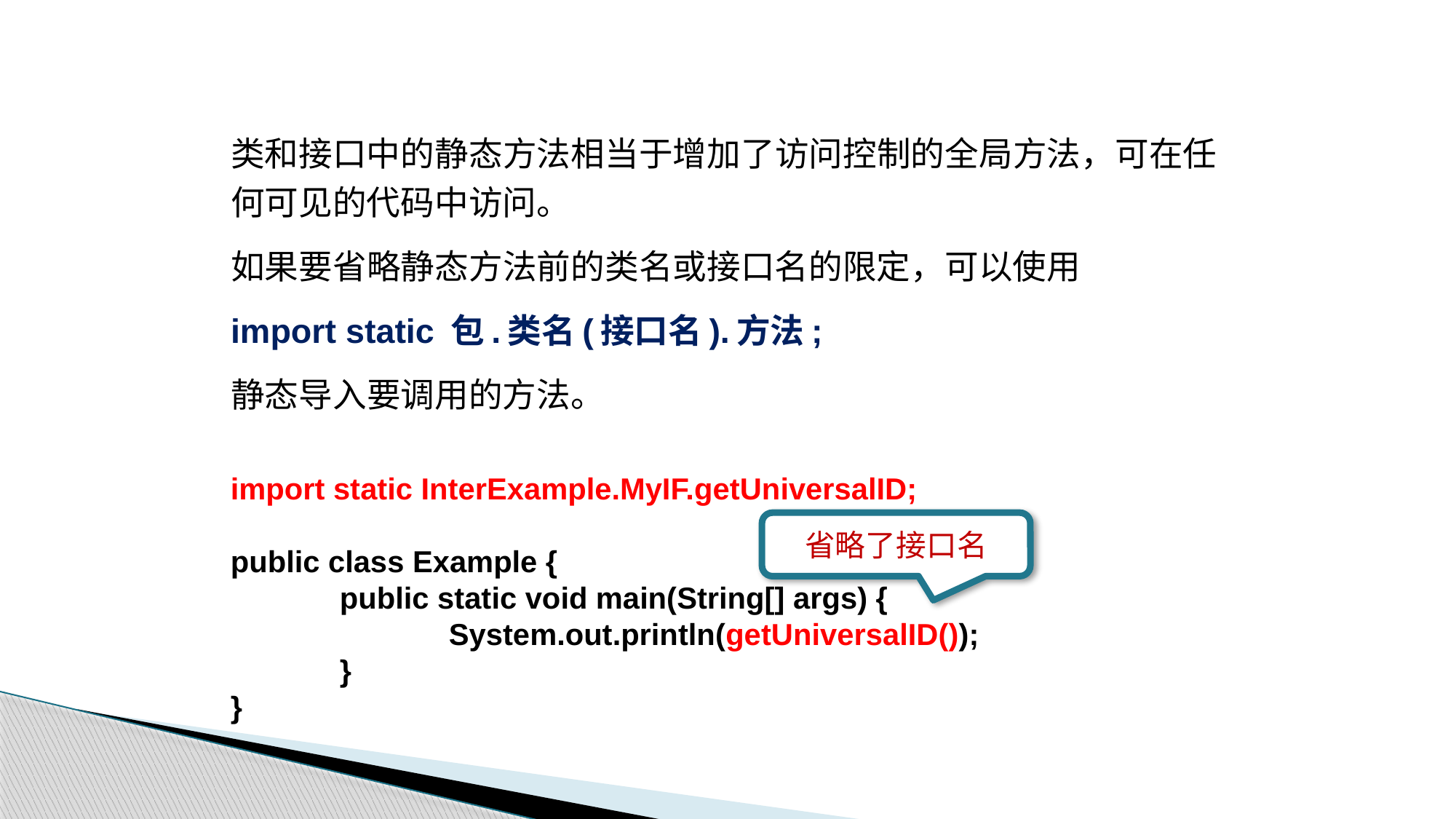

类和接口中的静态方法相当于增加了访问控制的全局方法，可在任何可见的代码中访问。
如果要省略静态方法前的类名或接口名的限定，可以使用
import static 包.类名(接口名).方法;
静态导入要调用的方法。
import static InterExample.MyIF.getUniversalID;

public class Example {
	public static void main(String[] args) {
		System.out.println(getUniversalID());
	}
}
省略了接口名